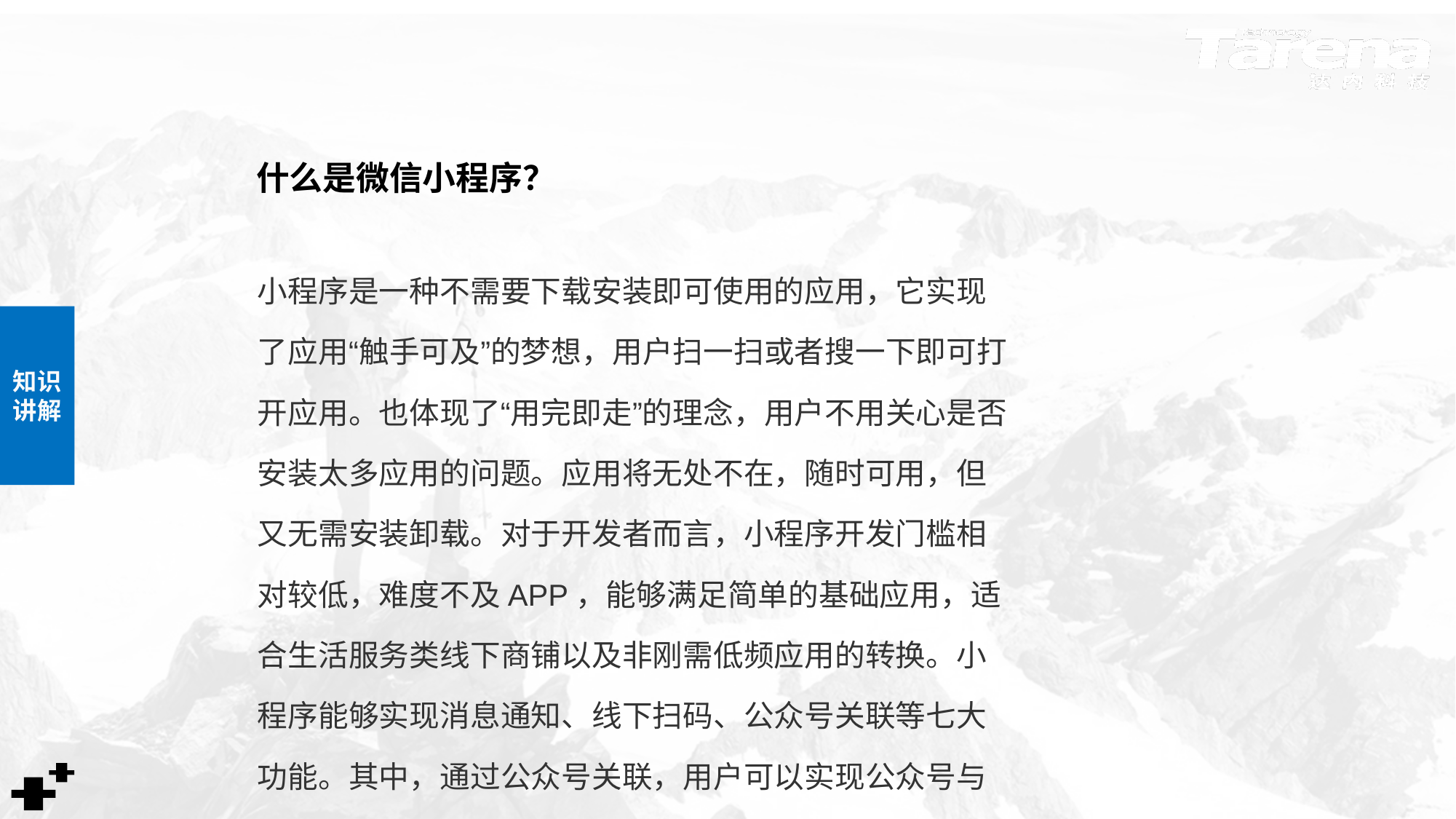

什么是微信小程序？
小程序是一种不需要下载安装即可使用的应用，它实现了应用“触手可及”的梦想，用户扫一扫或者搜一下即可打开应用。也体现了“用完即走”的理念，用户不用关心是否安装太多应用的问题。应用将无处不在，随时可用，但又无需安装卸载。对于开发者而言，小程序开发门槛相对较低，难度不及APP，能够满足简单的基础应用，适合生活服务类线下商铺以及非刚需低频应用的转换。小程序能够实现消息通知、线下扫码、公众号关联等七大功能。其中，通过公众号关联，用户可以实现公众号与小程序之间相互跳转。小程序不存在入口。